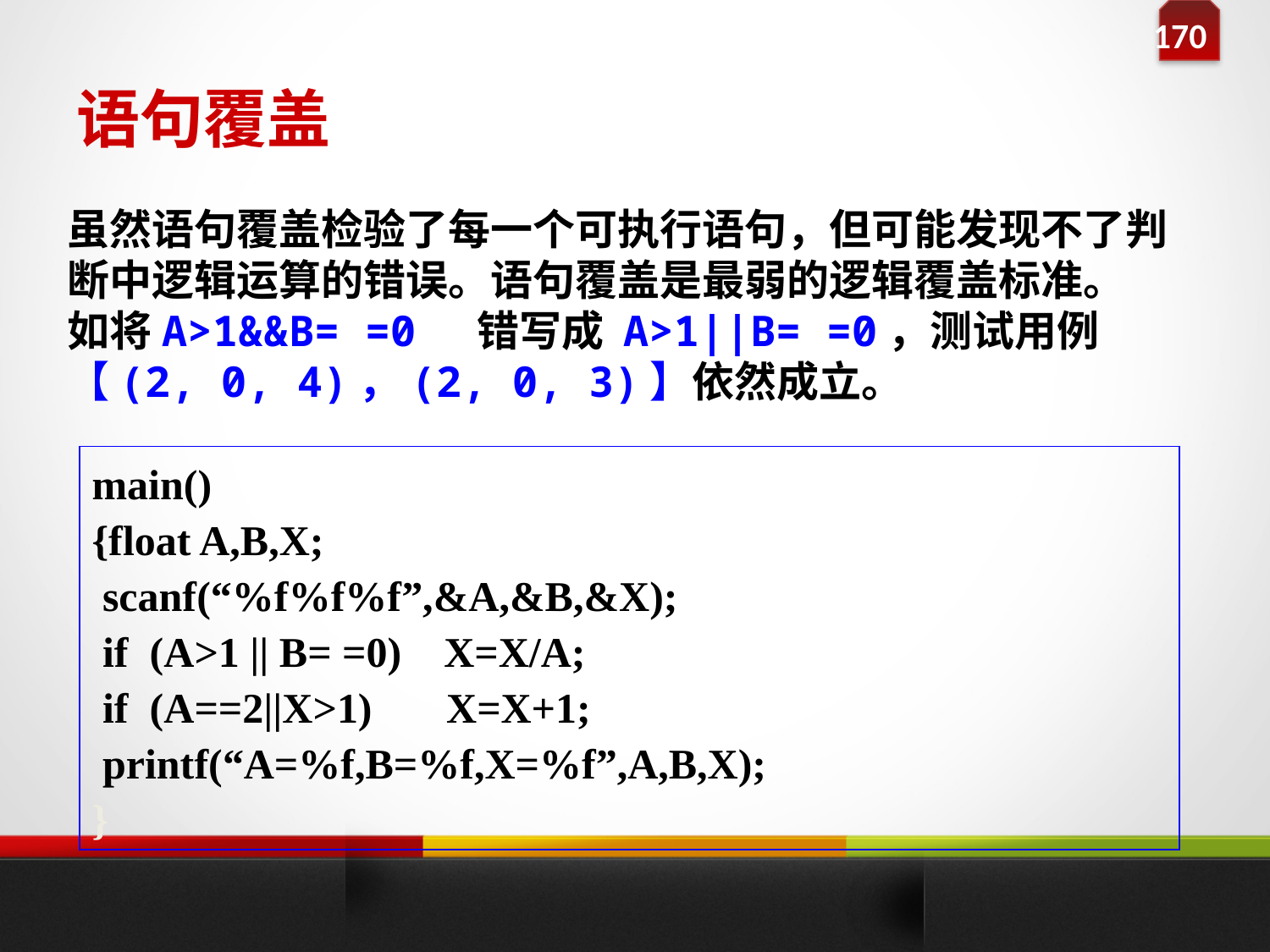

# 语句覆盖
虽然语句覆盖检验了每一个可执行语句，但可能发现不了判断中逻辑运算的错误。语句覆盖是最弱的逻辑覆盖标准。
如将A>1&&B= =0  错写成 A>1||B= =0，测试用例
【(2, 0, 4)，(2, 0, 3)】依然成立。
main()
{float A,B,X;
 scanf(“%f%f%f”,&A,&B,&X);
 if  (A>1 || B= =0)    X=X/A;
 if  (A==2||X>1)       X=X+1;
 printf(“A=%f,B=%f,X=%f”,A,B,X);
}